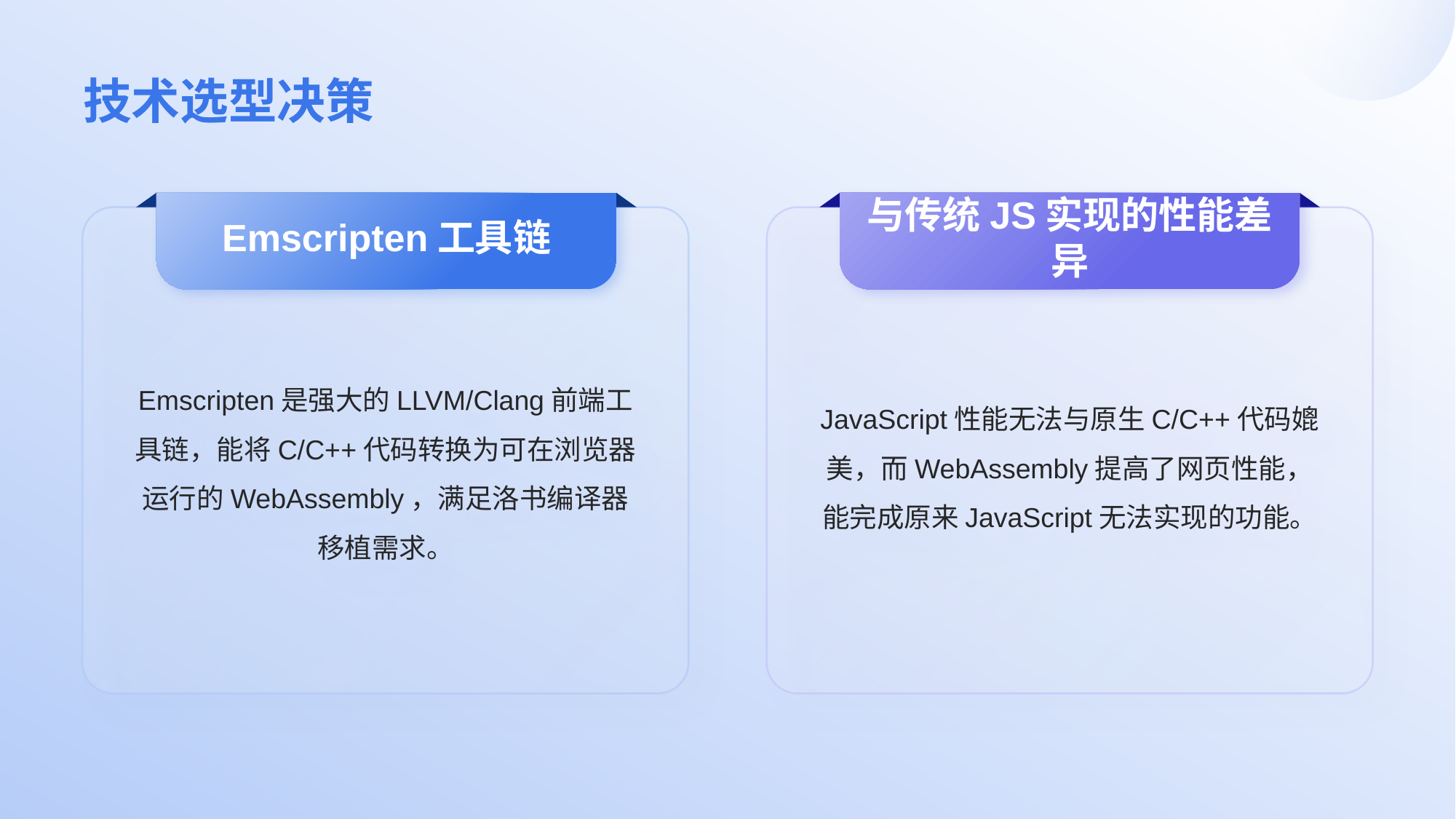

# 技术选型决策

Emscripten工具链

与传统JS实现的性能差异

Emscripten是强大的LLVM/Clang前端工具链，能将C/C++代码转换为可在浏览器运行的WebAssembly，满足洛书编译器移植需求。
JavaScript性能无法与原生C/C++代码媲美，而WebAssembly提高了网页性能，能完成原来JavaScript无法实现的功能。